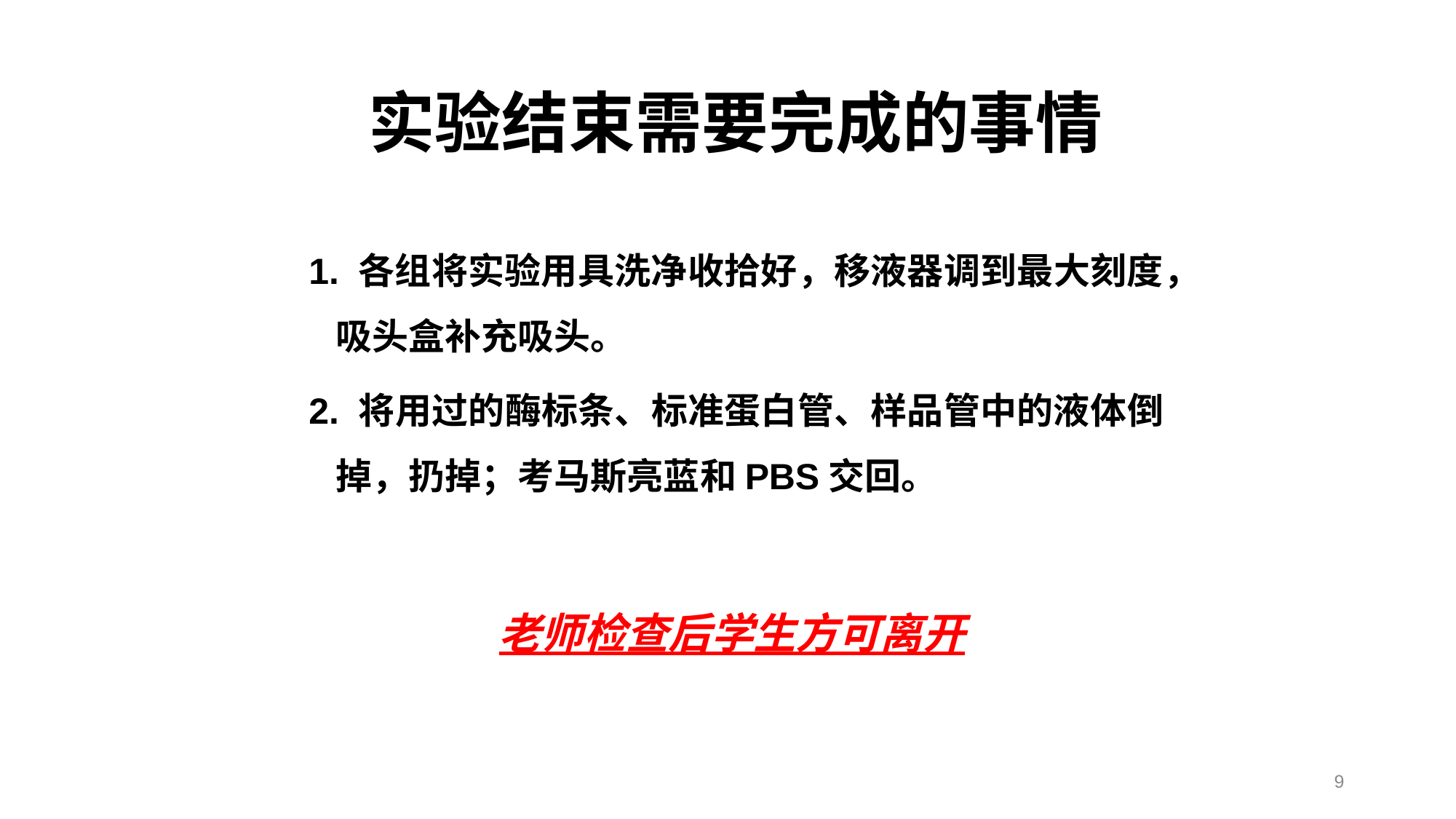

# 实验结束需要完成的事情
1. 各组将实验用具洗净收拾好，移液器调到最大刻度，吸头盒补充吸头。
2. 将用过的酶标条、标准蛋白管、样品管中的液体倒掉，扔掉；考马斯亮蓝和PBS交回。

老师检查后学生方可离开
9